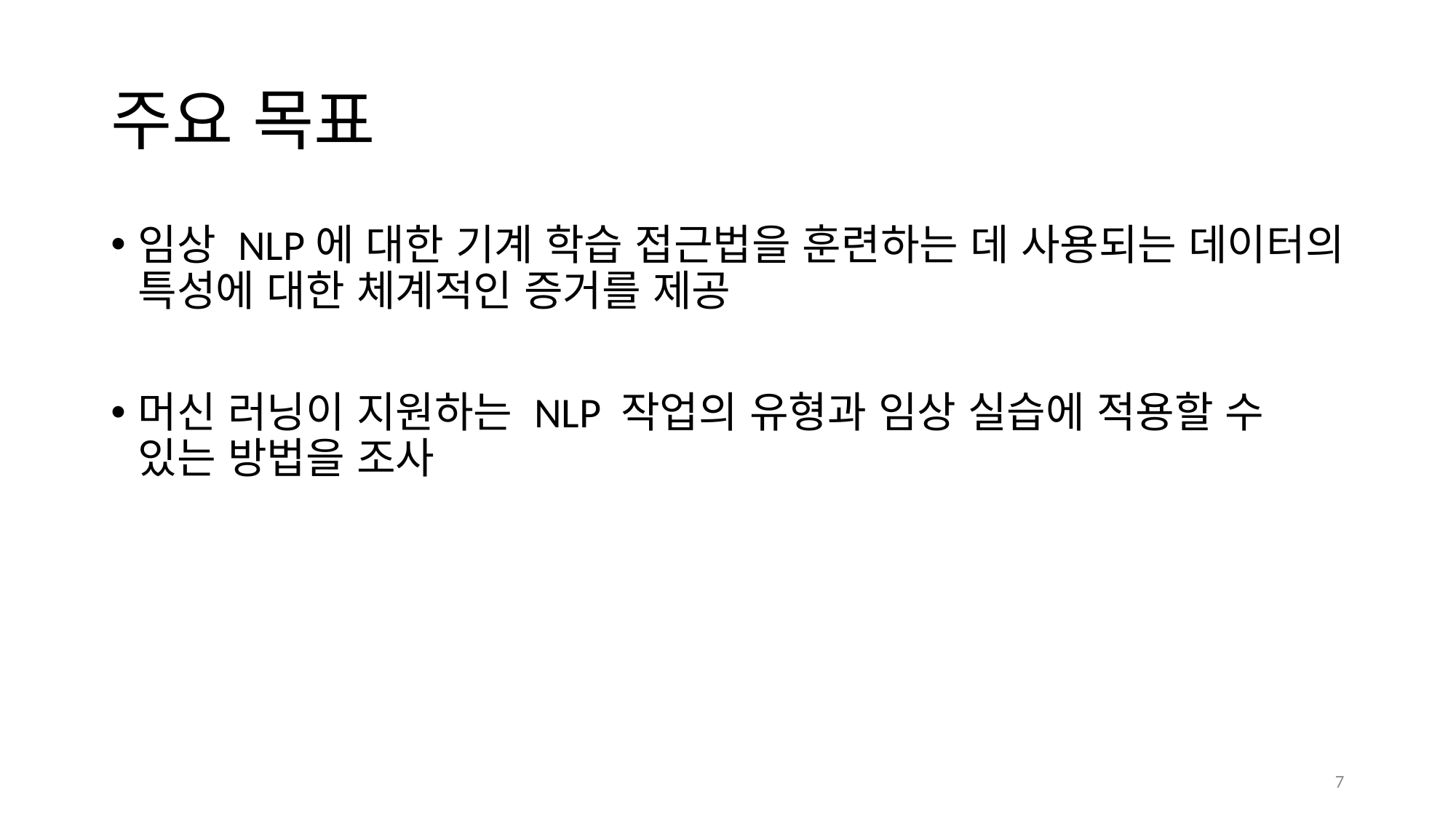

# 주요 목표
임상 NLP에 대한 기계 학습 접근법을 훈련하는 데 사용되는 데이터의 특성에 대한 체계적인 증거를 제공

머신 러닝이 지원하는 NLP 작업의 유형과 임상 실습에 적용할 수 있는 방법을 조사
7